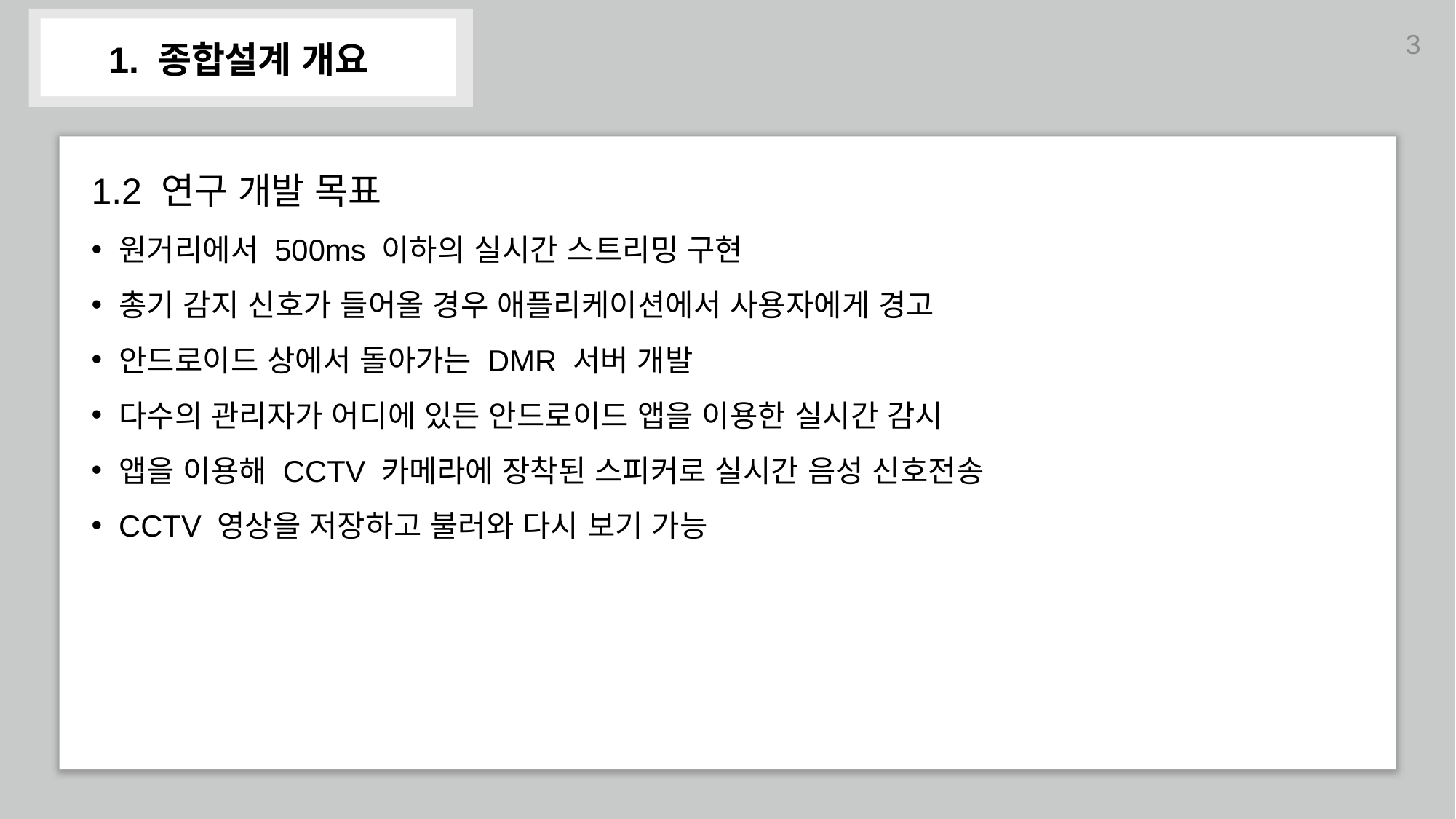

# 1. 종합설계 개요

ㅠ
3

1.2 연구 개발 목표
원거리에서 500ms 이하의 실시간 스트리밍 구현
총기 감지 신호가 들어올 경우 애플리케이션에서 사용자에게 경고
안드로이드 상에서 돌아가는 DMR 서버 개발
다수의 관리자가 어디에 있든 안드로이드 앱을 이용한 실시간 감시
앱을 이용해 CCTV 카메라에 장착된 스피커로 실시간 음성 신호전송
CCTV 영상을 저장하고 불러와 다시 보기 가능